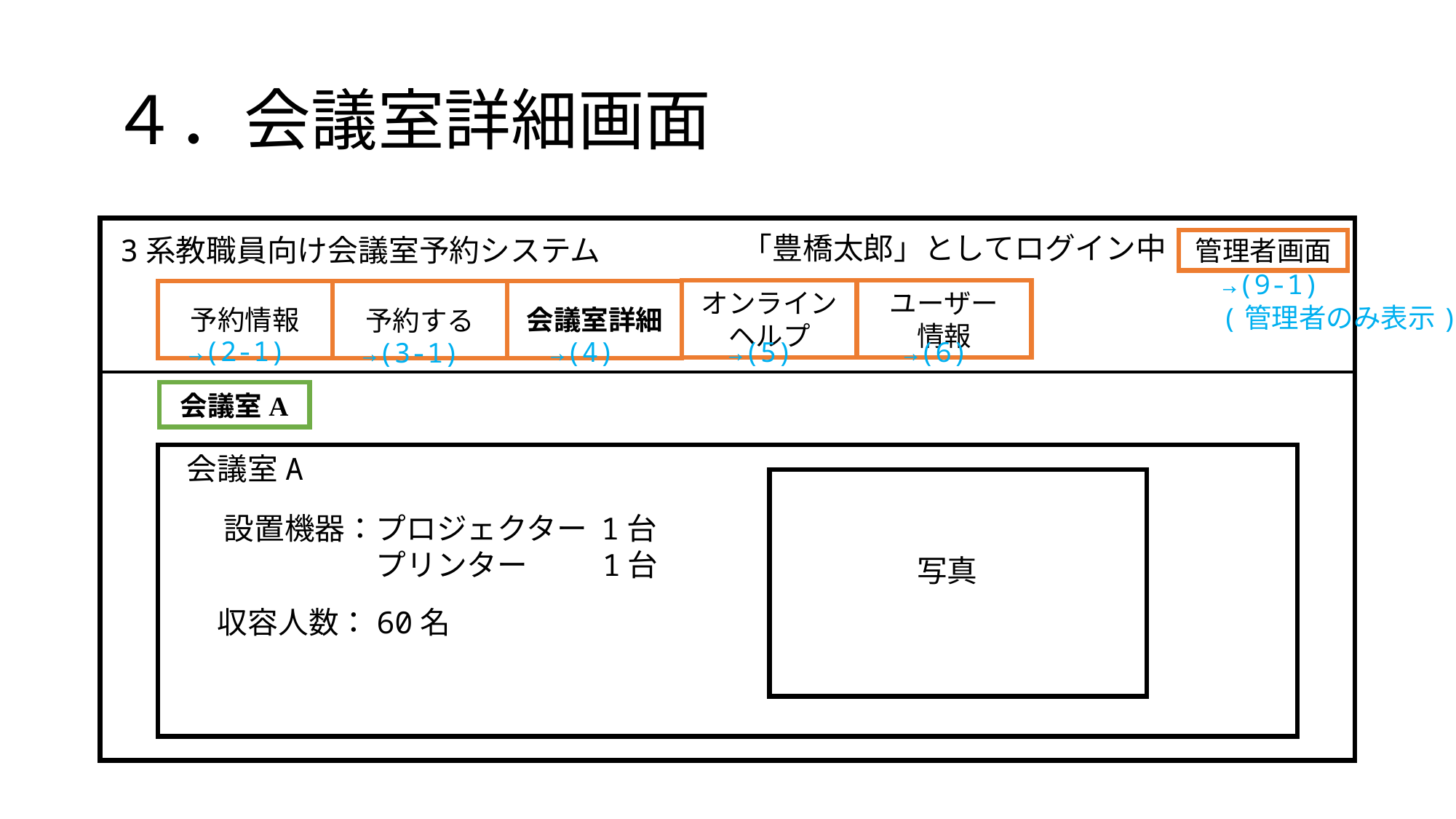

# ４．会議室詳細画面

「豊橋太郎」としてログイン中
3系教職員向け会議室予約システム
管理者画面
→(9-1)
(管理者のみ表示)
ユーザー
情報
オンラインヘルプ
予約情報
会議室詳細
予約する
→(2-1)
→(4)
→(5)
→(6)
→(3-1)
会議室A
会議室A

設置機器：プロジェクター 1台
　　　　　プリンター　　 1台
写真
収容人数：60名